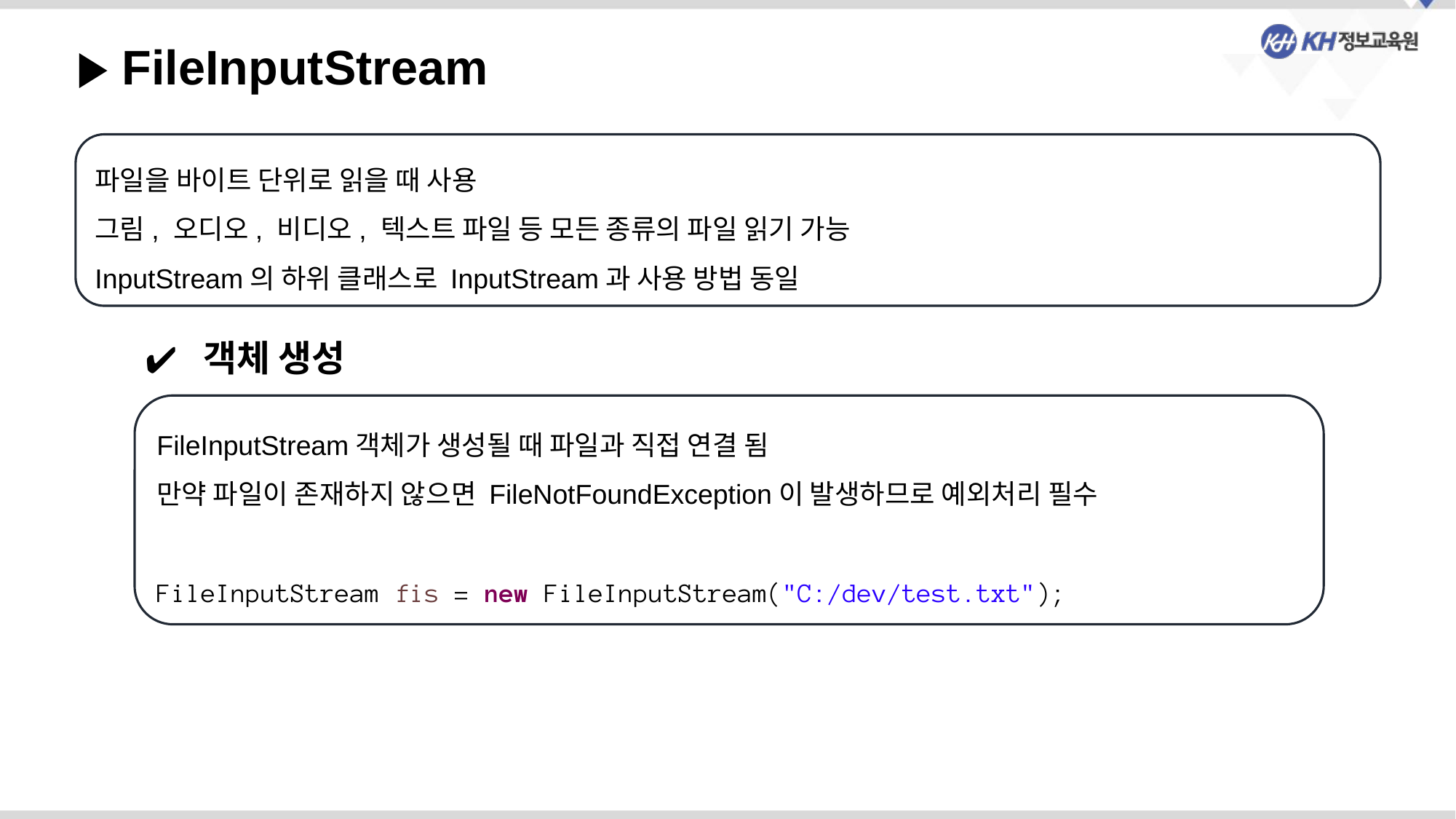

▶ FileInputStream
파일을 바이트 단위로 읽을 때 사용
그림, 오디오, 비디오, 텍스트 파일 등 모든 종류의 파일 읽기 가능
InputStream의 하위 클래스로 InputStream과 사용 방법 동일
 객체 생성
FileInputStream객체가 생성될 때 파일과 직접 연결 됨
만약 파일이 존재하지 않으면 FileNotFoundException이 발생하므로 예외처리 필수

FileInputStream fis = new FileInputStream("C:/dev/test.txt");